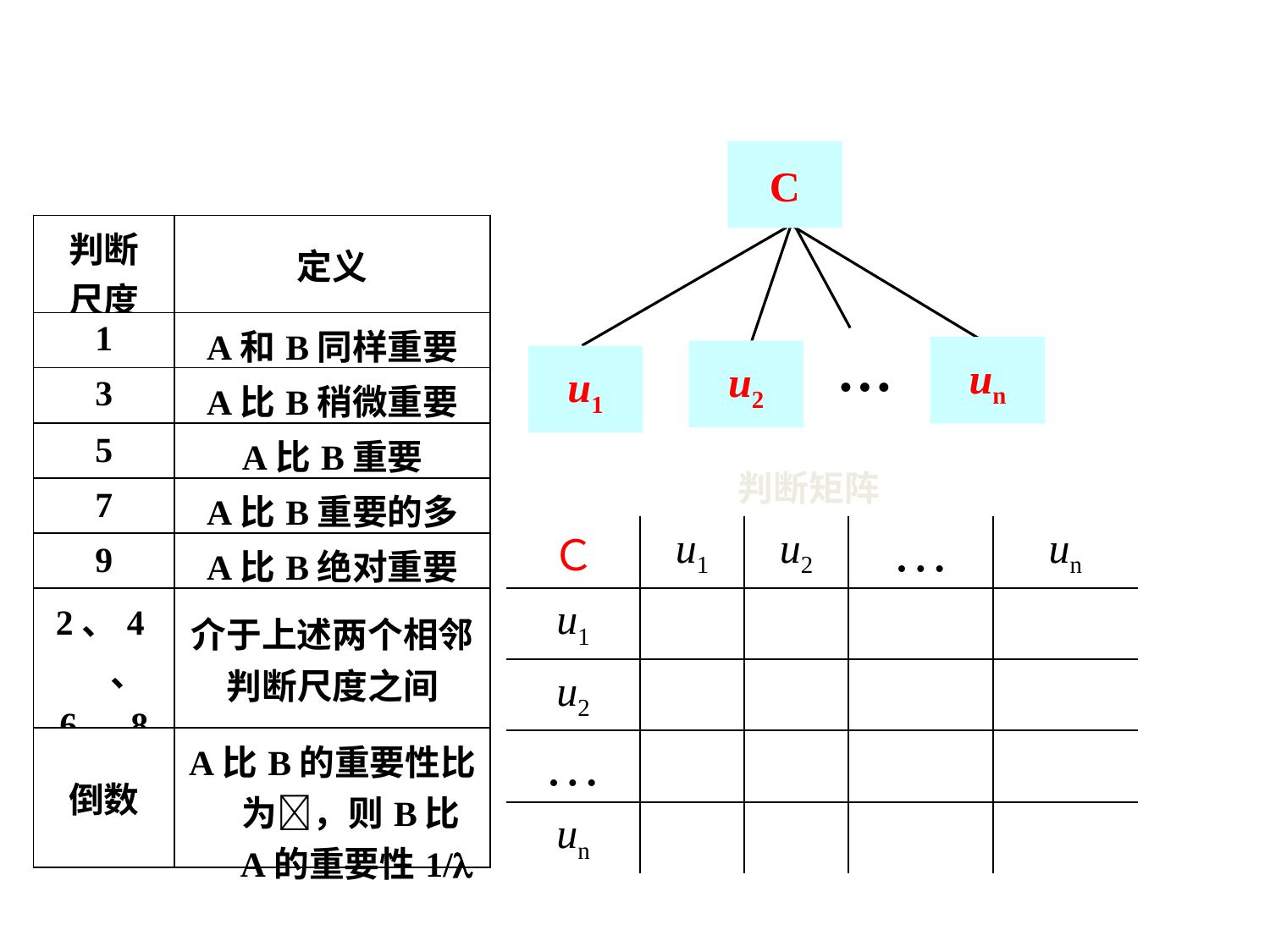

C

…
un
u2
u1
| 判断 尺度 | 定义 |
| --- | --- |
| 1 | A和B同样重要 |
| 3 | A比B稍微重要 |
| 5 | A比B重要 |
| 7 | A比B重要的多 |
| 9 | A比B绝对重要 |
| 2、4、 6、8 | 介于上述两个相邻 判断尺度之间 |
| 倒数 | A比B的重要性比为λ，则B比A的重要性1/λ |
判断矩阵
| Ｃ | u1 | u2 | … | un |
| --- | --- | --- | --- | --- |
| u1 |  |  |  |  |
| u2 |  |  |  |  |
| … |  |  |  |  |
| un |  |  |  |  |